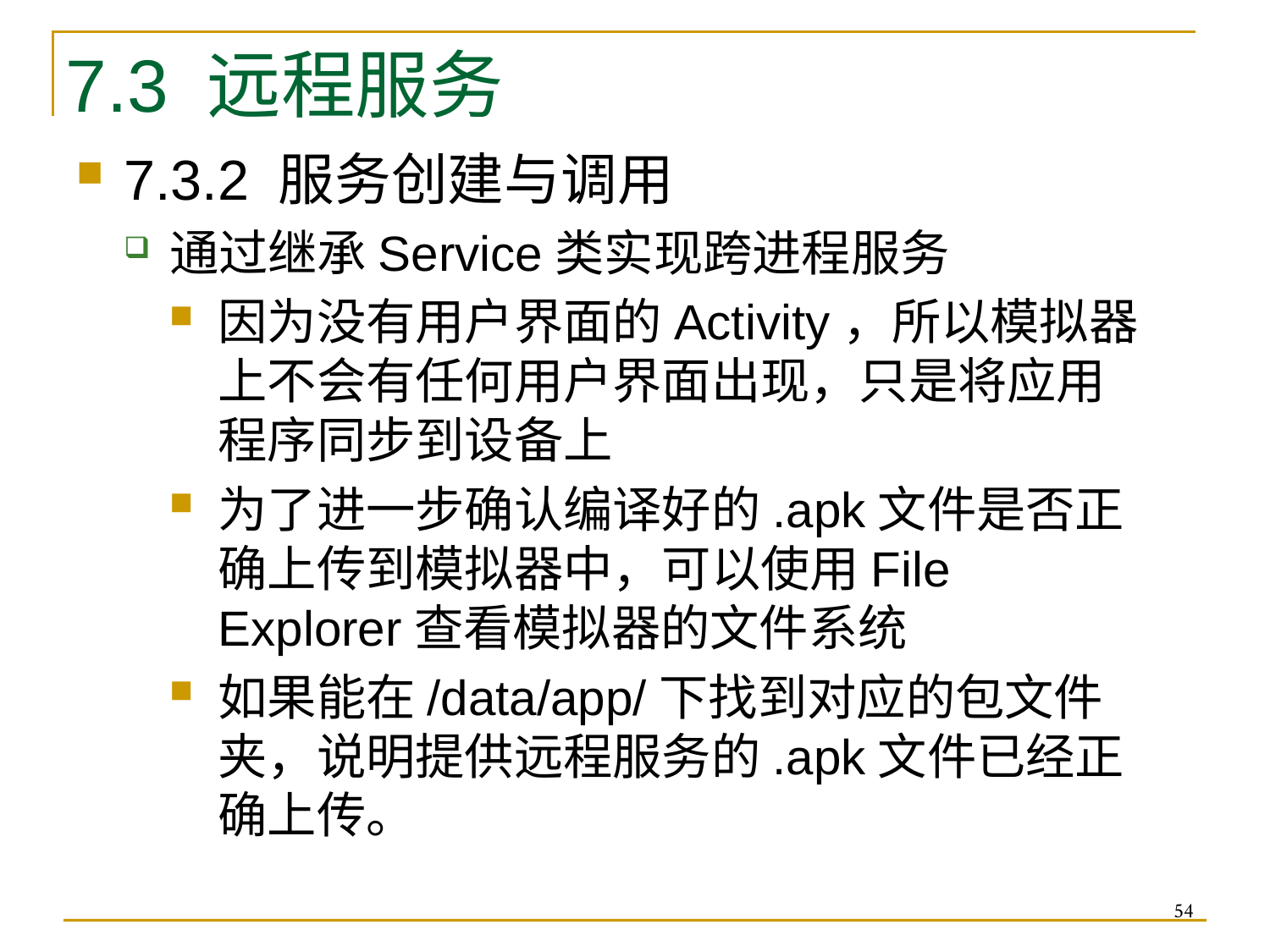

7.3 远程服务
7.3.2 服务创建与调用
通过继承Service类实现跨进程服务
因为没有用户界面的Activity，所以模拟器上不会有任何用户界面出现，只是将应用程序同步到设备上
为了进一步确认编译好的.apk文件是否正确上传到模拟器中，可以使用File Explorer查看模拟器的文件系统
如果能在/data/app/下找到对应的包文件夹，说明提供远程服务的.apk文件已经正确上传。
54